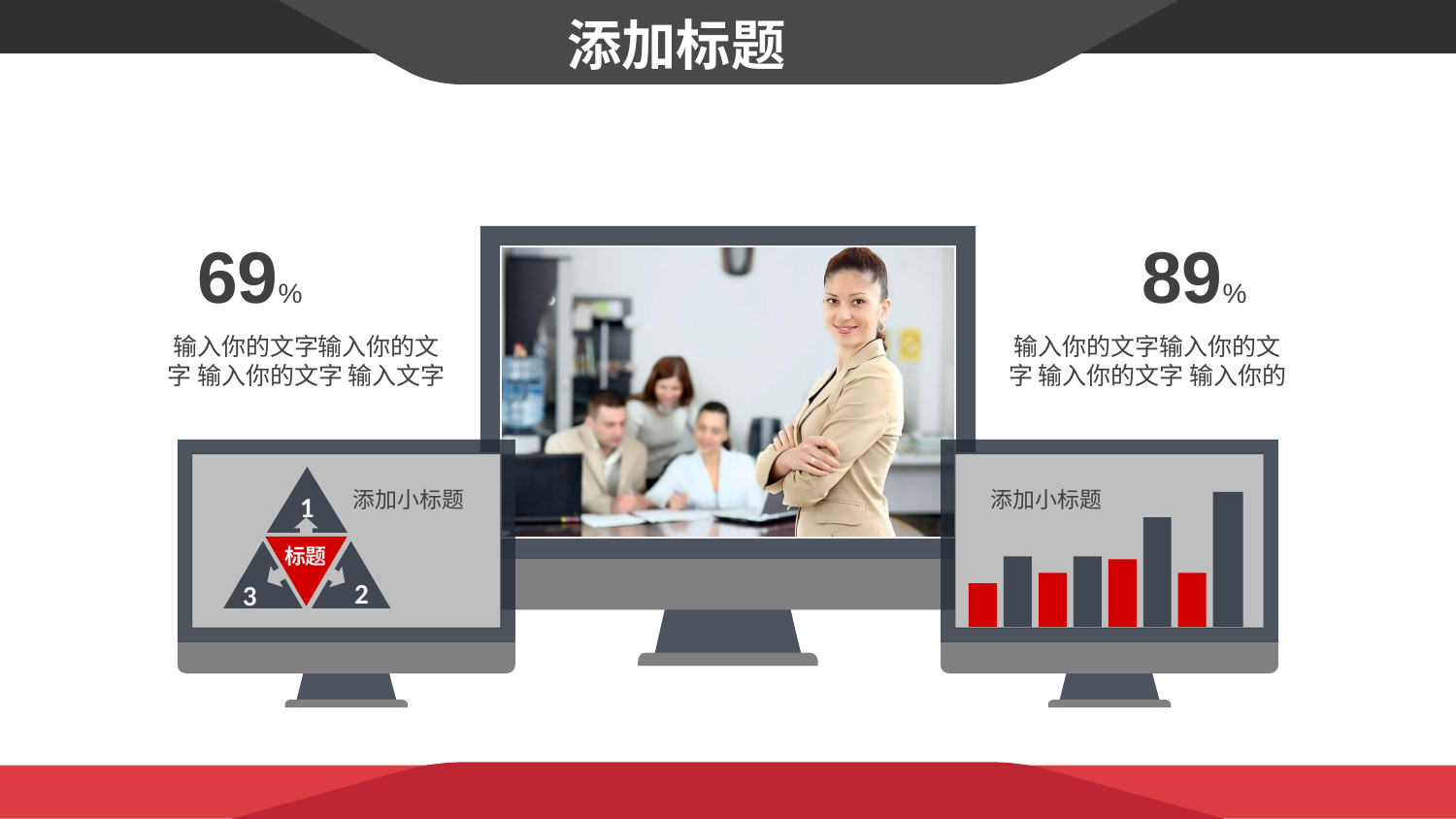

添加标题
69%
89%

输入你的文字输入你的文字 输入你的文字 输入文字
输入你的文字输入你的文字 输入你的文字 输入你的

添加小标题
添加小标题
1

标题
2
3